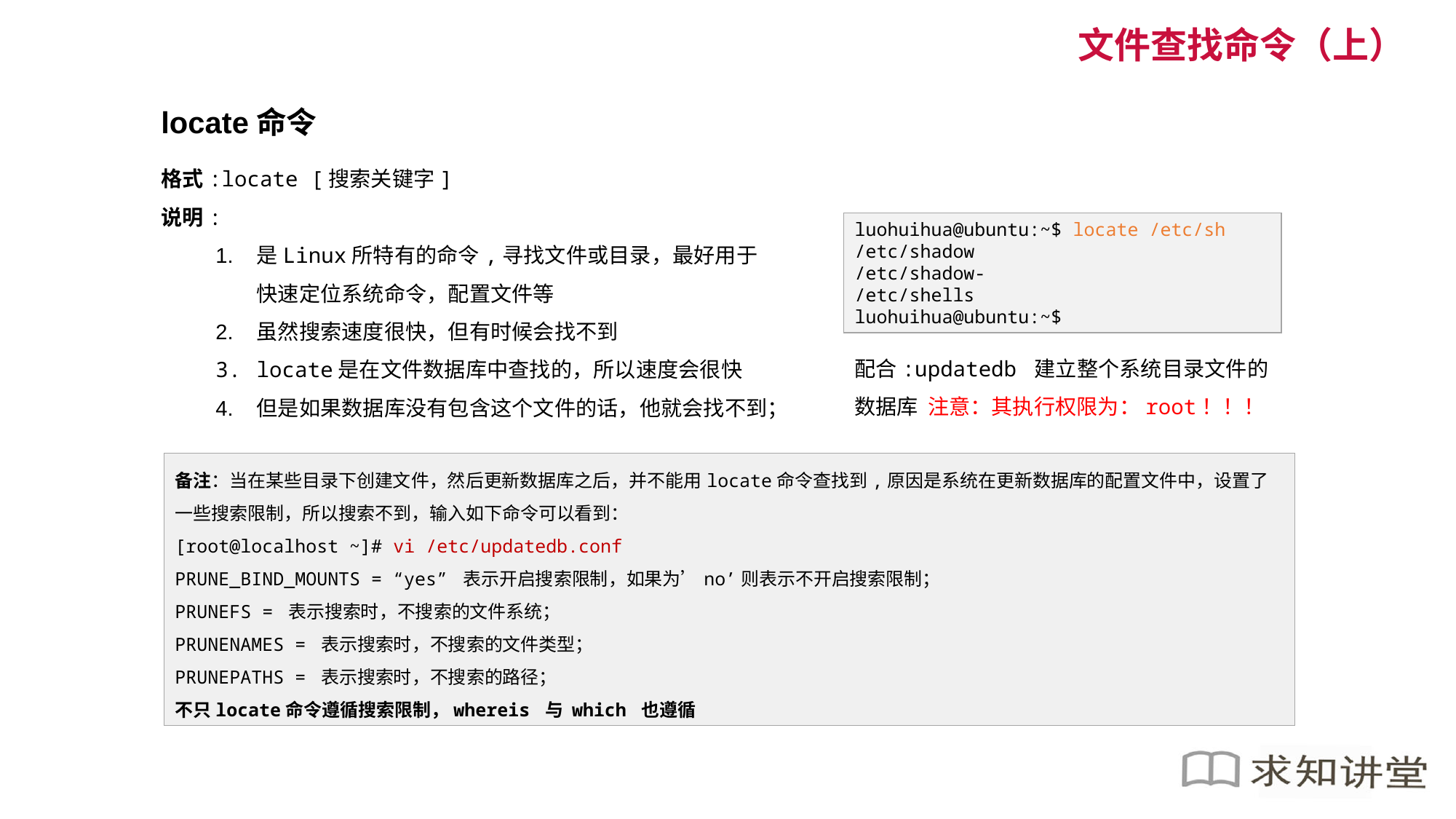

文件查找命令（上）
locate命令
格式:locate [搜索关键字]
说明:
是Linux所特有的命令,寻找文件或目录，最好用于快速定位系统命令，配置文件等
虽然搜索速度很快，但有时候会找不到
locate是在文件数据库中查找的，所以速度会很快
但是如果数据库没有包含这个文件的话，他就会找不到；
luohuihua@ubuntu:~$ locate /etc/sh
/etc/shadow
/etc/shadow-
/etc/shells
luohuihua@ubuntu:~$
配合:updatedb 建立整个系统目录文件的数据库  注意：其执行权限为：root！！！
备注：当在某些目录下创建文件，然后更新数据库之后，并不能用locate命令查找到,原因是系统在更新数据库的配置文件中，设置了一些搜索限制，所以搜索不到，输入如下命令可以看到：
[root@localhost ~]# vi /etc/updatedb.conf
PRUNE_BIND_MOUNTS = “yes” 表示开启搜索限制，如果为’no’则表示不开启搜索限制；
PRUNEFS = 表示搜索时，不搜索的文件系统；
PRUNENAMES = 表示搜索时，不搜索的文件类型；
PRUNEPATHS = 表示搜索时，不搜索的路径；
不只locate命令遵循搜索限制，whereis 与 which 也遵循